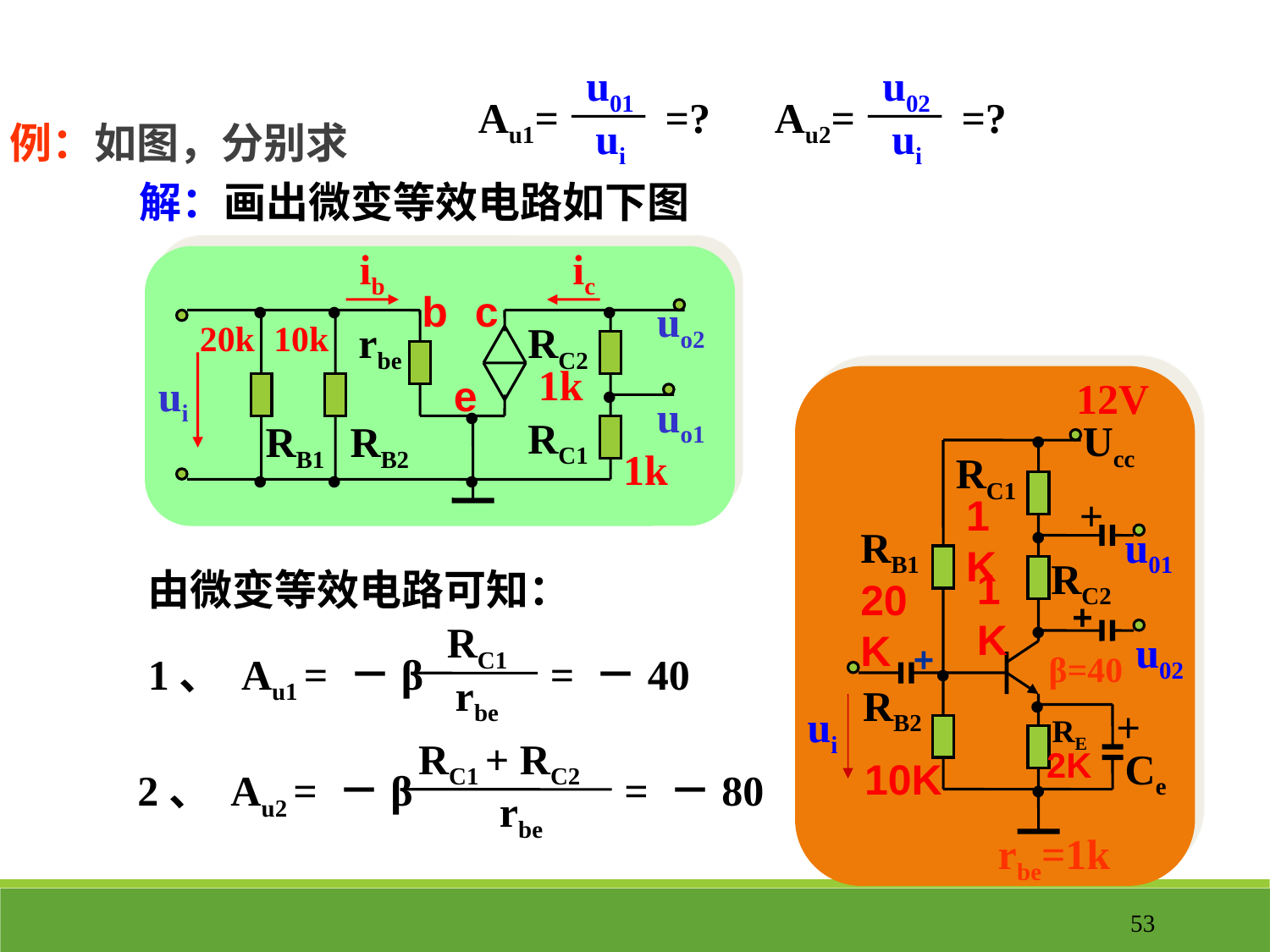

u01
Au1=
=?
ui

u02
Au2=
=?
ui

例：如图，分别求
解：画出微变等效电路如下图
ib
ic
•
•
b
c
•
uo2

20k

10k

rbe

RC2

1k
ui
e

•

•
uo1

RC1
RB1
RB2

1k
•
•
•

12V
•
Ucc

RC1

1K
+
•

RB1
u01

RC2
1K

20K

+
•

u02
+
•
β=40

RB2

•
ui

RE

＋

2K
Ce
10K

•

rbe=1k

由微变等效电路可知：
RC1
1、 Au1 = －β
= －40
rbe

RC1 + RC2
2、 Au2 = －β
= －80
rbe

53